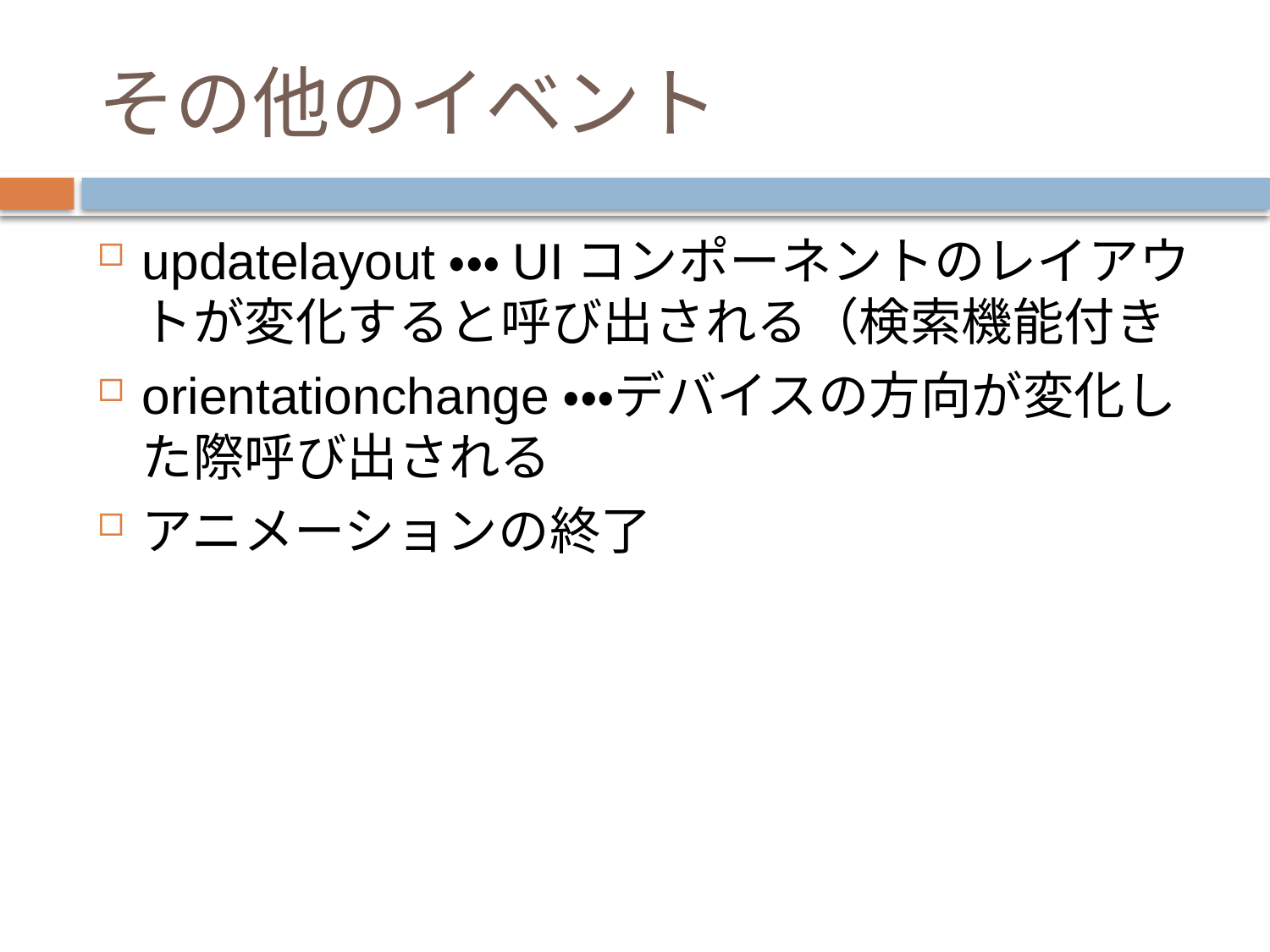

# その他のイベント
updatelayout・・・UIコンポーネントのレイアウトが変化すると呼び出される（検索機能付き
orientationchange・・・デバイスの方向が変化した際呼び出される
アニメーションの終了